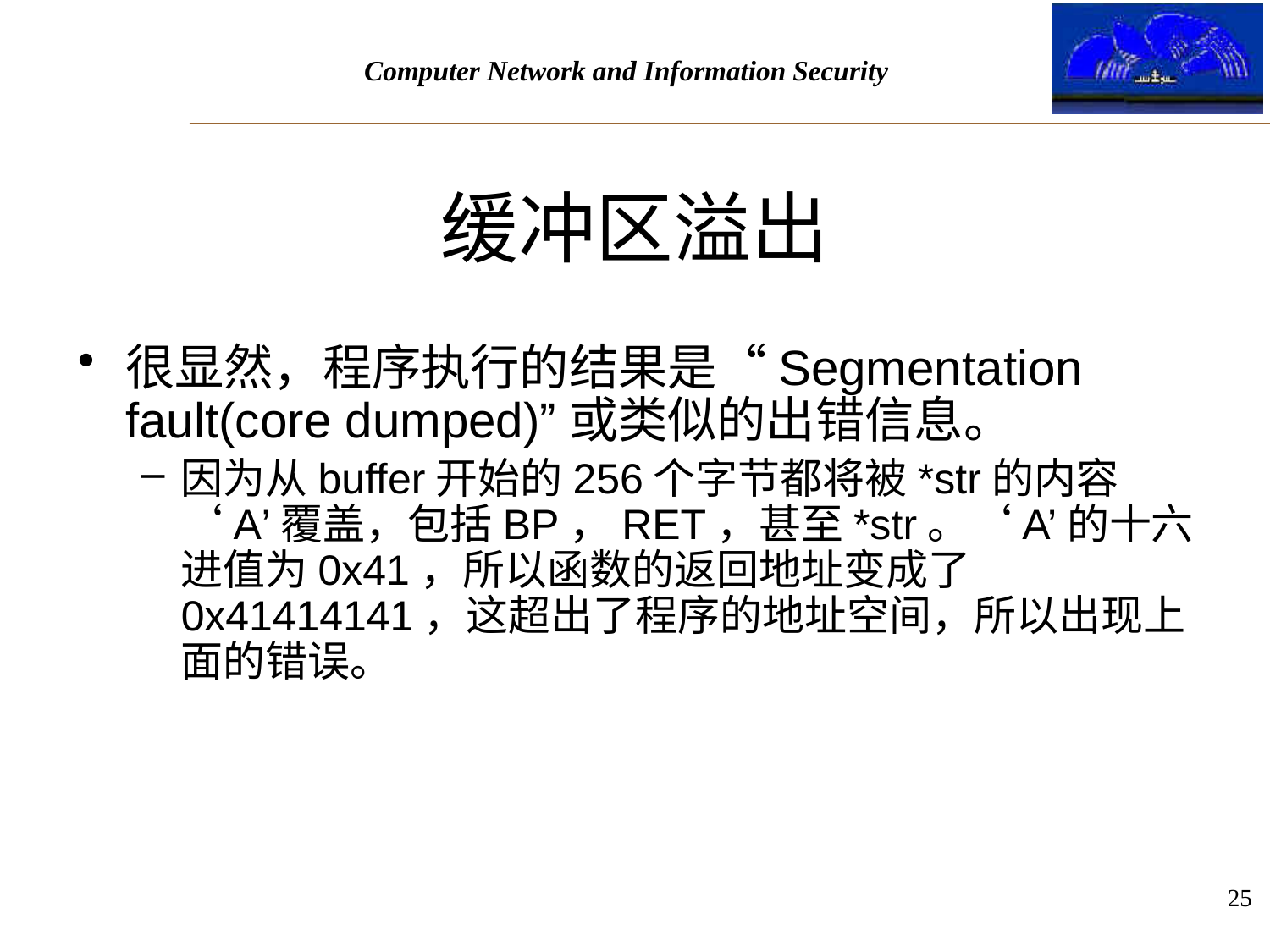

# 缓冲区溢出
很显然，程序执行的结果是“Segmentation fault(core dumped)”或类似的出错信息。
因为从buffer开始的256个字节都将被*str的内容‘A’覆盖，包括BP，RET，甚至*str。‘A’的十六进值为0x41，所以函数的返回地址变成了0x41414141，这超出了程序的地址空间，所以出现上面的错误。
25